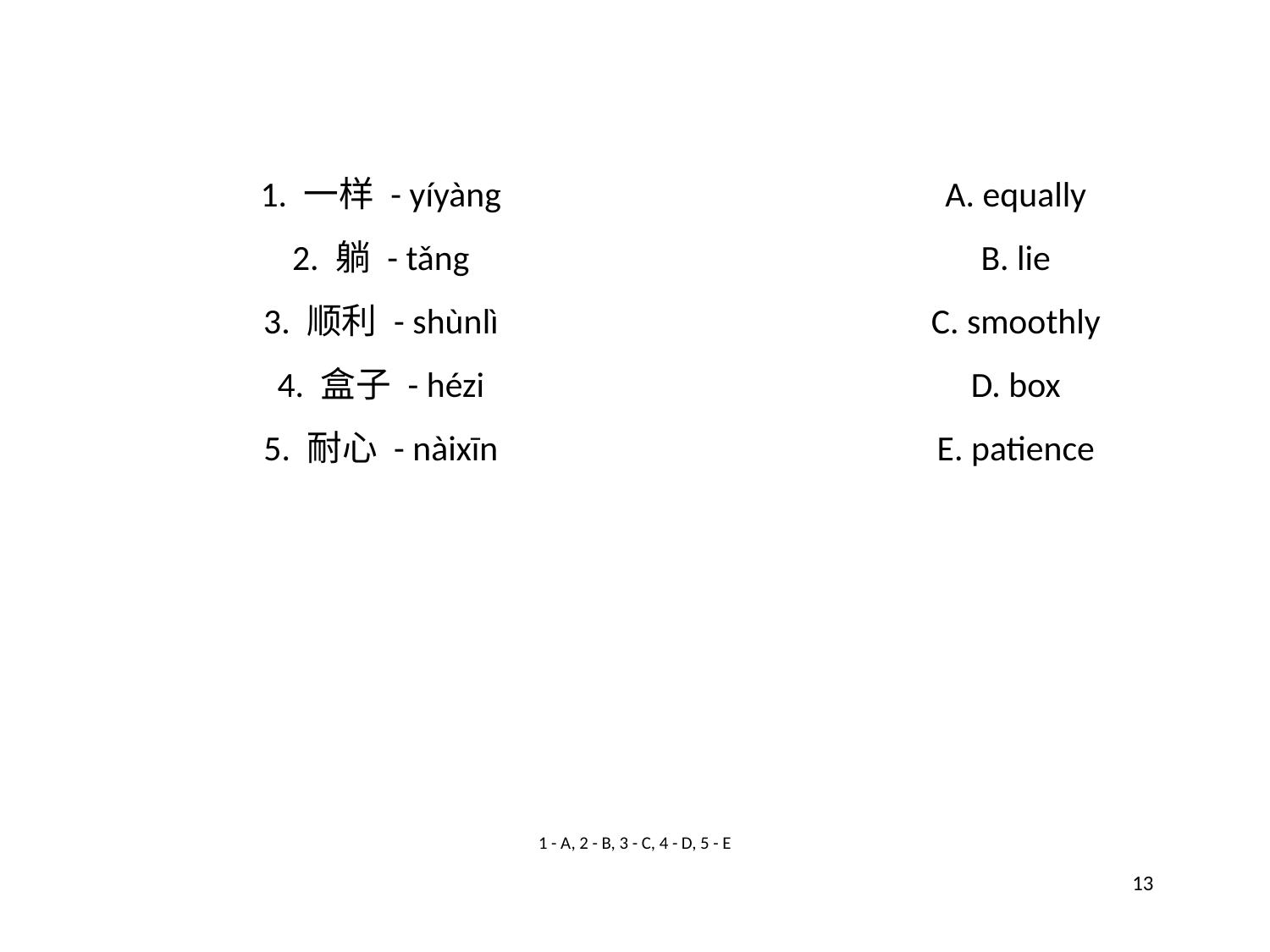

1. 一样 - yíyàng

A. equally

2. 躺 - tǎng

B. lie

3. 顺利 - shùnlì

C. smoothly

4. 盒子 - hézi

D. box

5. 耐心 - nàixīn

E. patience
1 - A, 2 - B, 3 - C, 4 - D, 5 - E

13